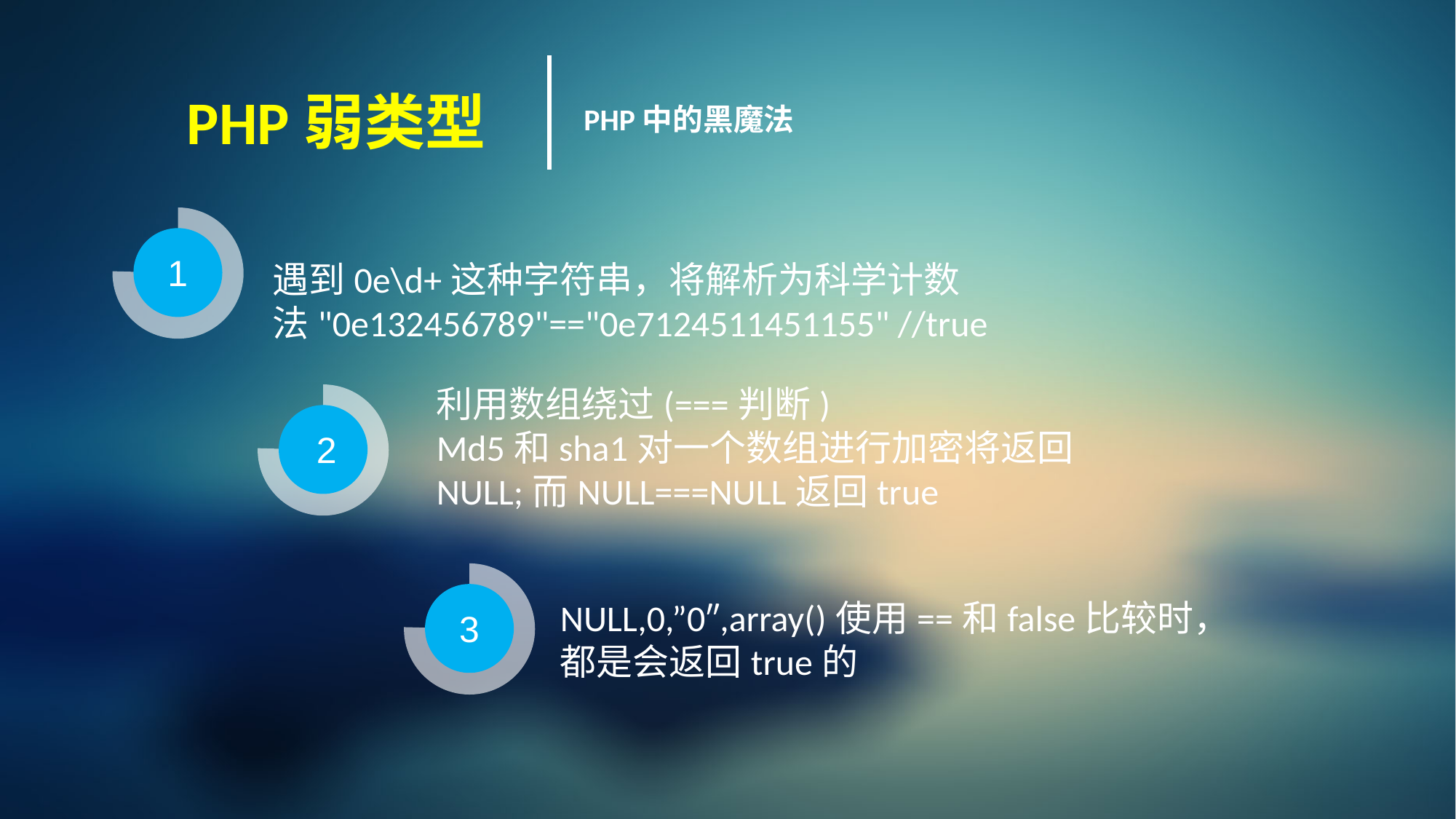

PHP弱类型
PHP中的黑魔法

1
遇到0e\d+这种字符串，将解析为科学计数法"0e132456789"=="0e7124511451155" //true
利用数组绕过(===判断)
Md5和sha1对一个数组进行加密将返回NULL;而NULL===NULL返回true

2

NULL,0,”0″,array()使用==和false比较时，都是会返回true的
3